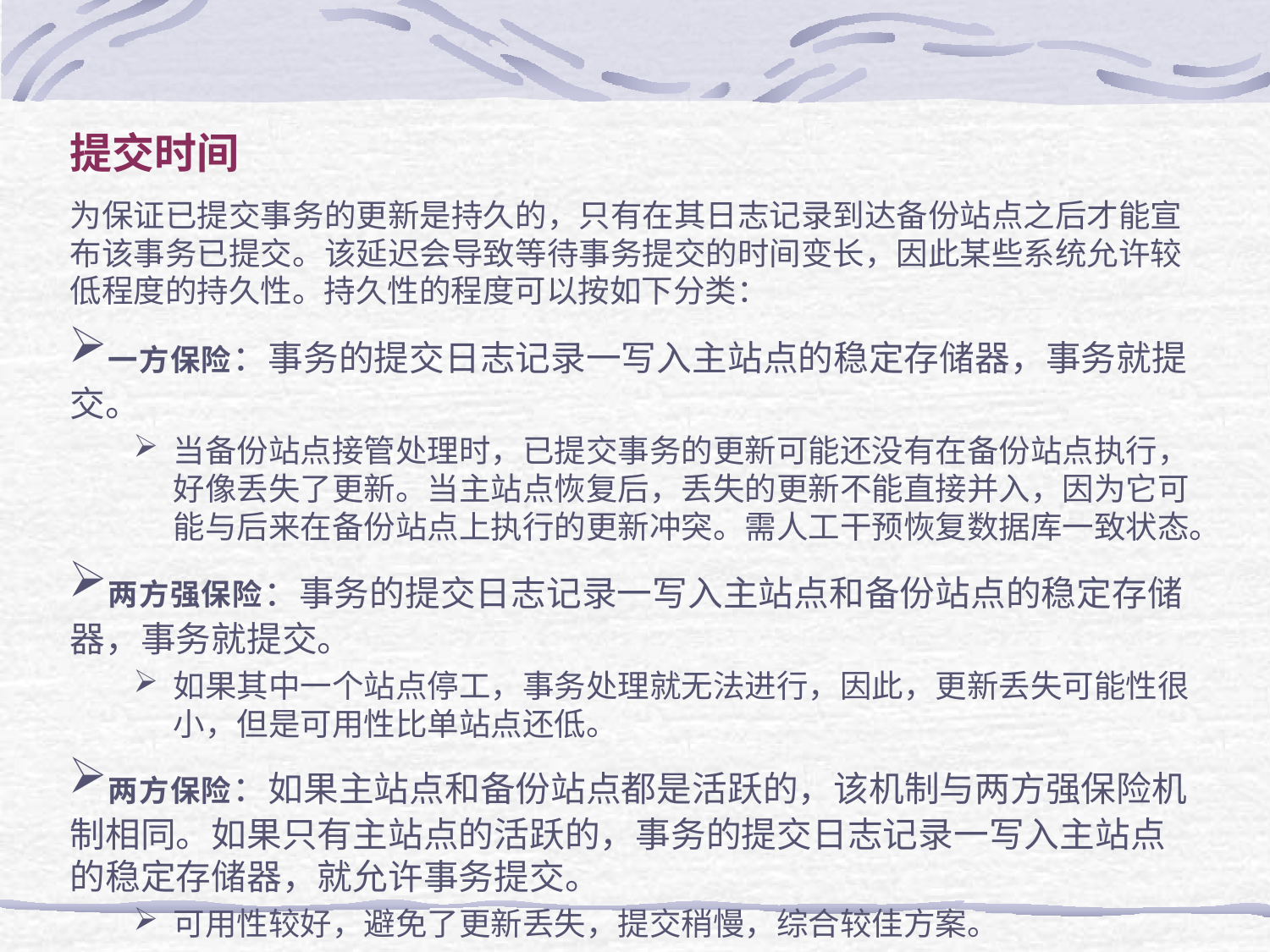

# 提交时间
为保证已提交事务的更新是持久的，只有在其日志记录到达备份站点之后才能宣 布该事务已提交。该延迟会导致等待事务提交的时间变长，因此某些系统允许较 低程度的持久性。持久性的程度可以按如下分类：
一方保险：事务的提交日志记录一写入主站点的稳定存储器，事务就提 交。
当备份站点接管处理时，已提交事务的更新可能还没有在备份站点执行，  好像丢失了更新。当主站点恢复后，丢失的更新不能直接并入，因为它可 能与后来在备份站点上执行的更新冲突。需人工干预恢复数据库一致状态。
两方强保险：事务的提交日志记录一写入主站点和备份站点的稳定存储 器，事务就提交。
如果其中一个站点停工，事务处理就无法进行，因此，更新丢失可能性很 小，但是可用性比单站点还低。
两方保险：如果主站点和备份站点都是活跃的，该机制与两方强保险机 制相同。如果只有主站点的活跃的，事务的提交日志记录一写入主站点 的稳定存储器，就允许事务提交。
可用性较好，避免了更新丢失，提交稍慢，综合较佳方案。